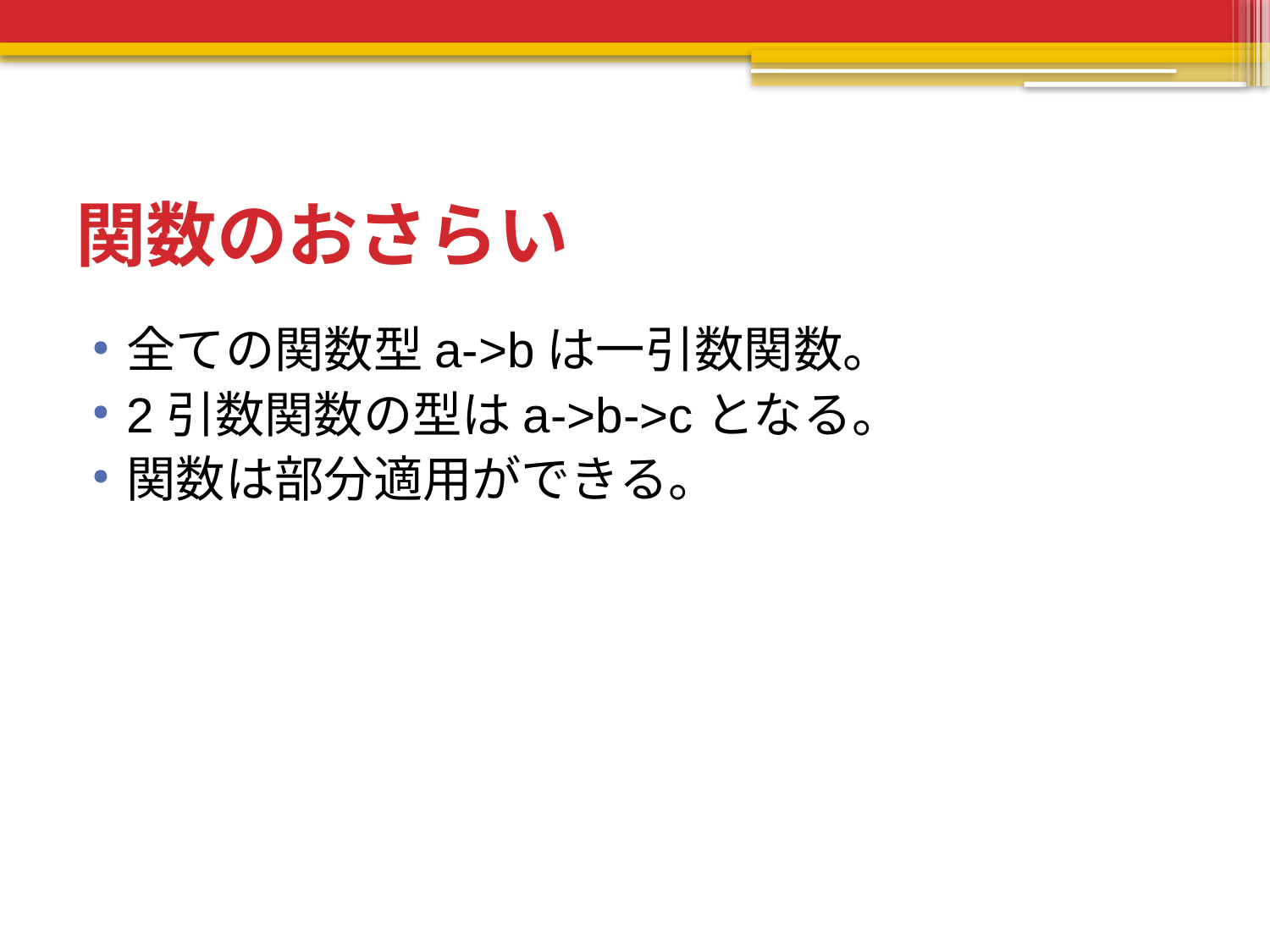

# 関数のおさらい
全ての関数型a->bは一引数関数。
2引数関数の型はa->b->cとなる。
関数は部分適用ができる。